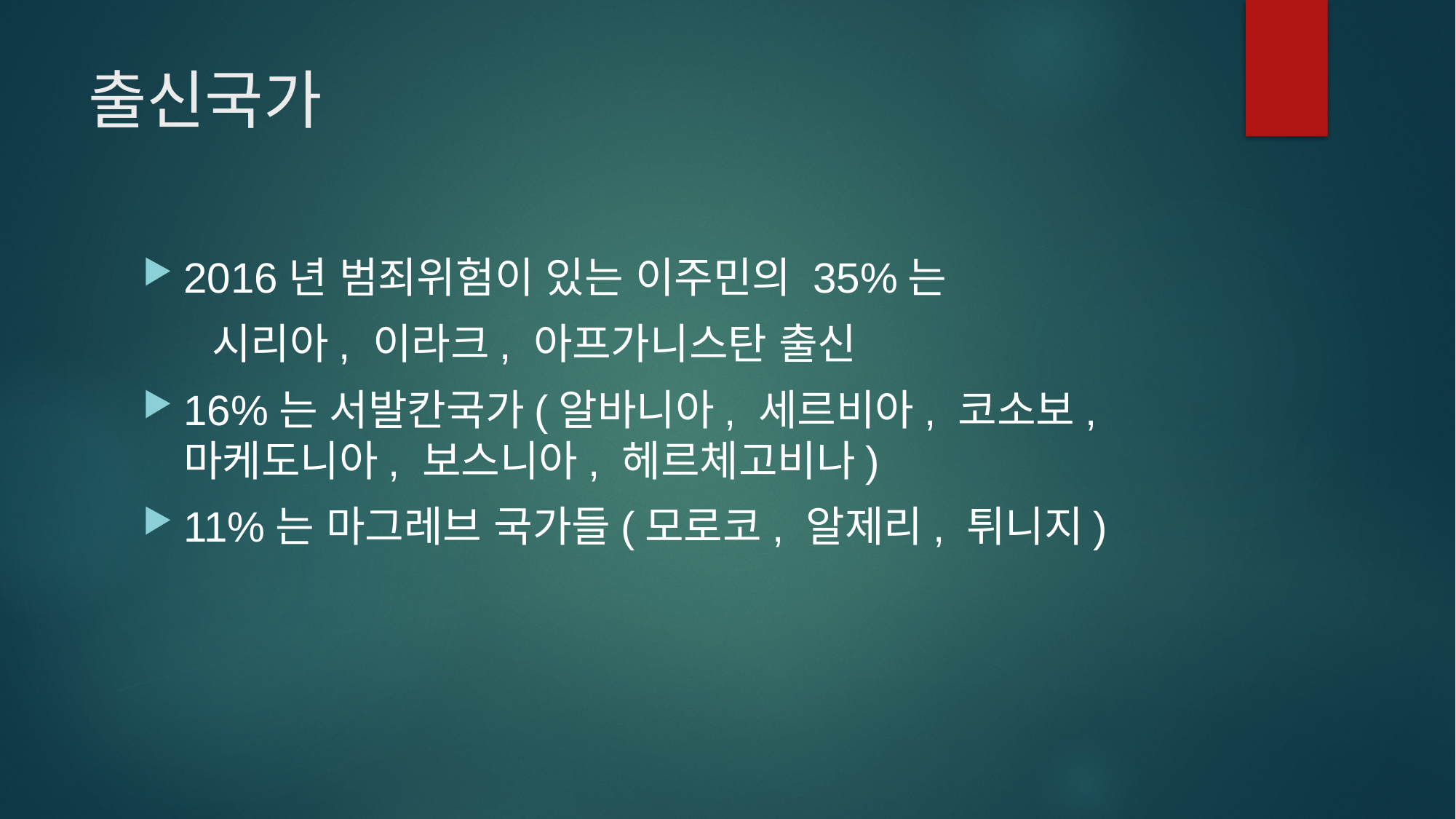

# 출신국가
2016년 범죄위험이 있는 이주민의 35%는
     시리아, 이라크, 아프가니스탄 출신
16%는 서발칸국가(알바니아, 세르비아, 코소보, 마케도니아, 보스니아, 헤르체고비나)
11%는 마그레브 국가들(모로코, 알제리, 튀니지)